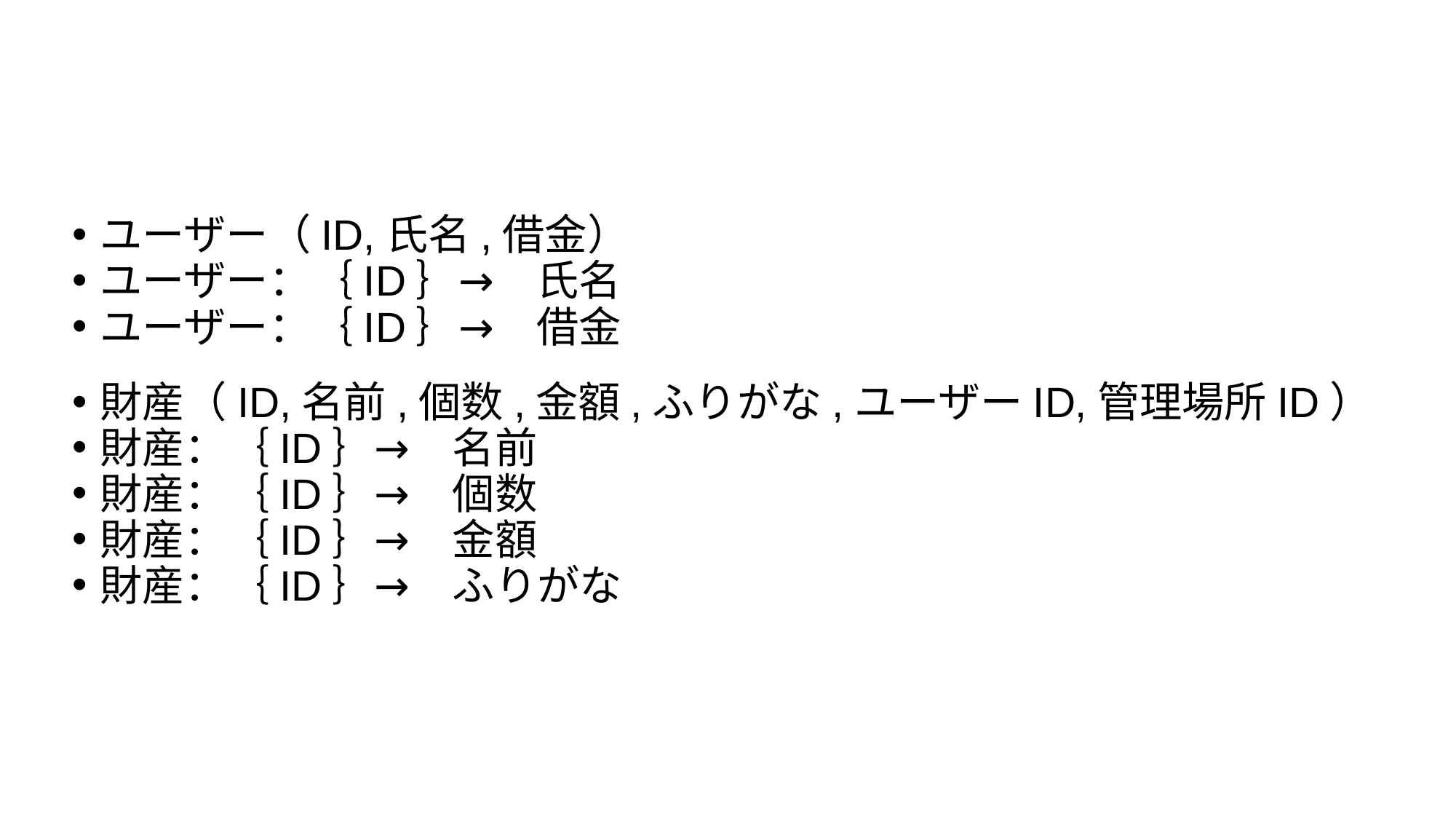

ユーザー（ID,氏名,借金）
ユーザー：｛ID｝→　氏名
ユーザー：｛ID｝→　借金

財産（ID,名前,個数,金額,ふりがな,ユーザーID,管理場所ID）
財産：｛ID｝→　名前
財産：｛ID｝→　個数
財産：｛ID｝→　金額
財産：｛ID｝→　ふりがな